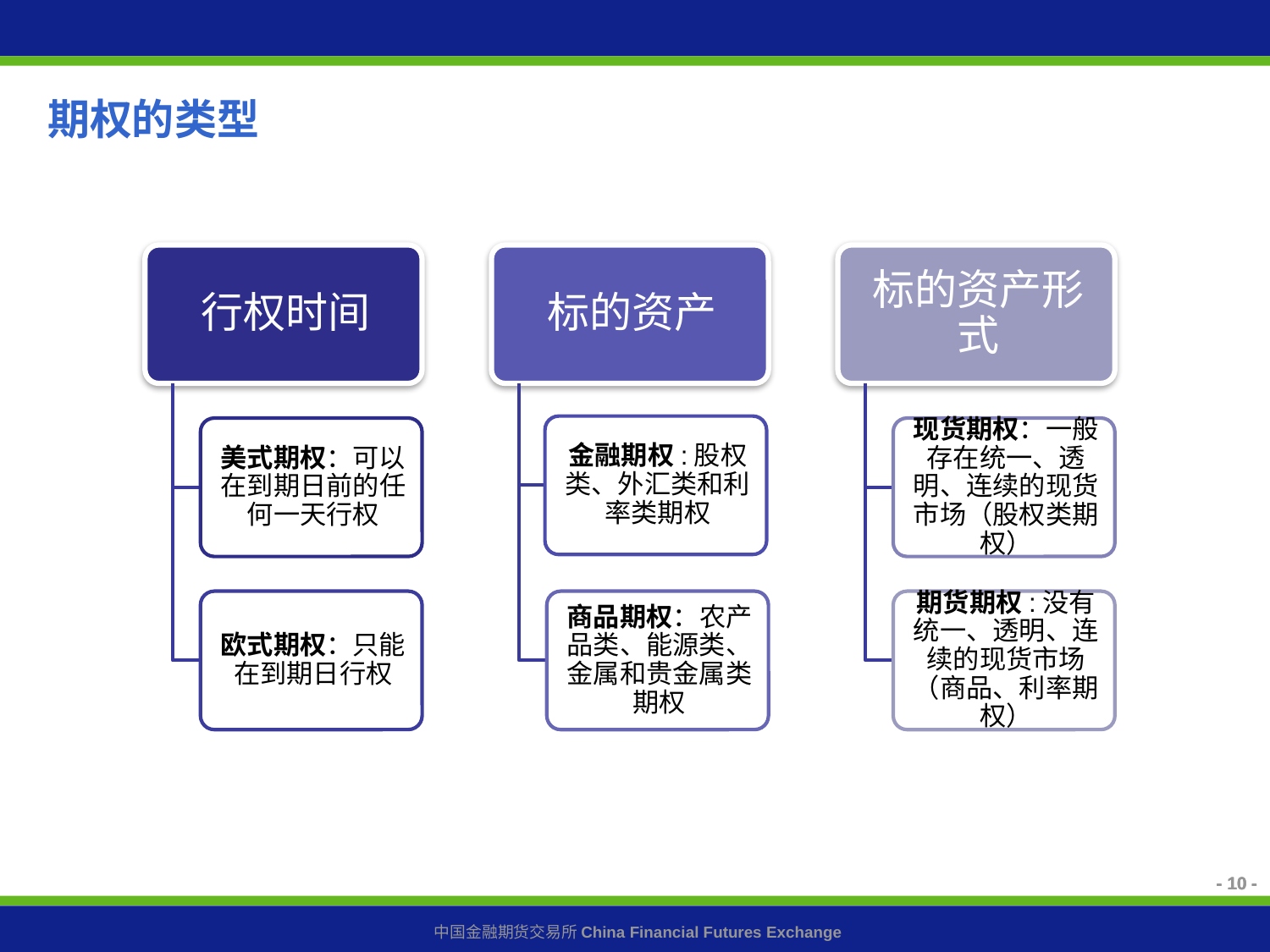

期权的类型

行权时间
美式期权：可以在到期日前的任何一天行权
欧式期权：只能在到期日行权
标的资产
金融期权:股权类、外汇类和利率类期权
商品期权：农产品类、能源类、金属和贵金属类期权
标的资产形式
现货期权：一般存在统一、透明、连续的现货市场（股权类期权）
期货期权:没有统一、透明、连续的现货市场（商品、利率期权）
- 10 -
- 10 -
- 10 -